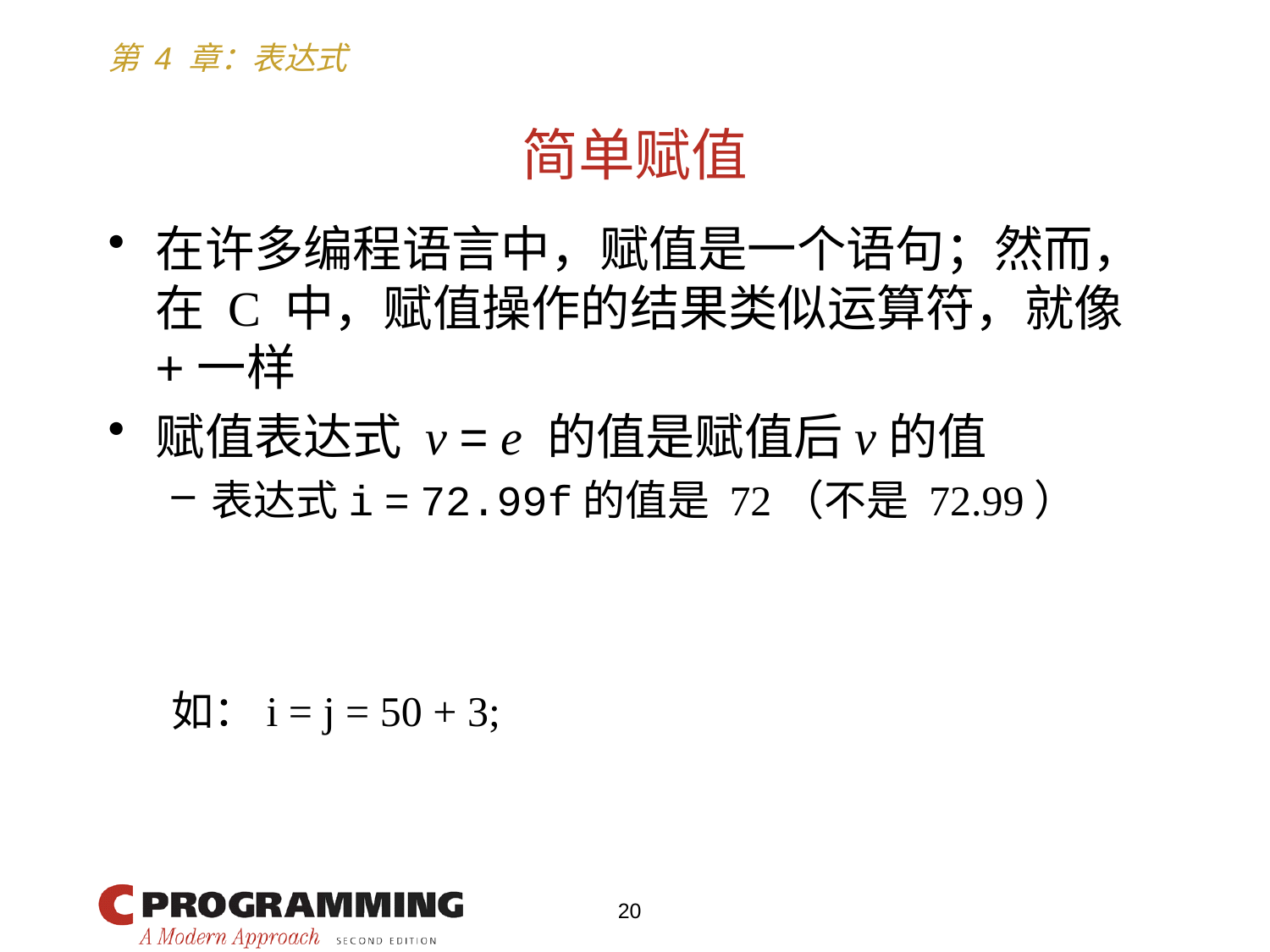

# 简单赋值
在许多编程语言中，赋值是一个语句；然而，在 C 中，赋值操作的结果类似运算符，就像+一样
赋值表达式 v = e 的值是赋值后v的值
表达式i = 72.99f的值是 72（不是 72.99）

如：i = j = 50 + 3;

20